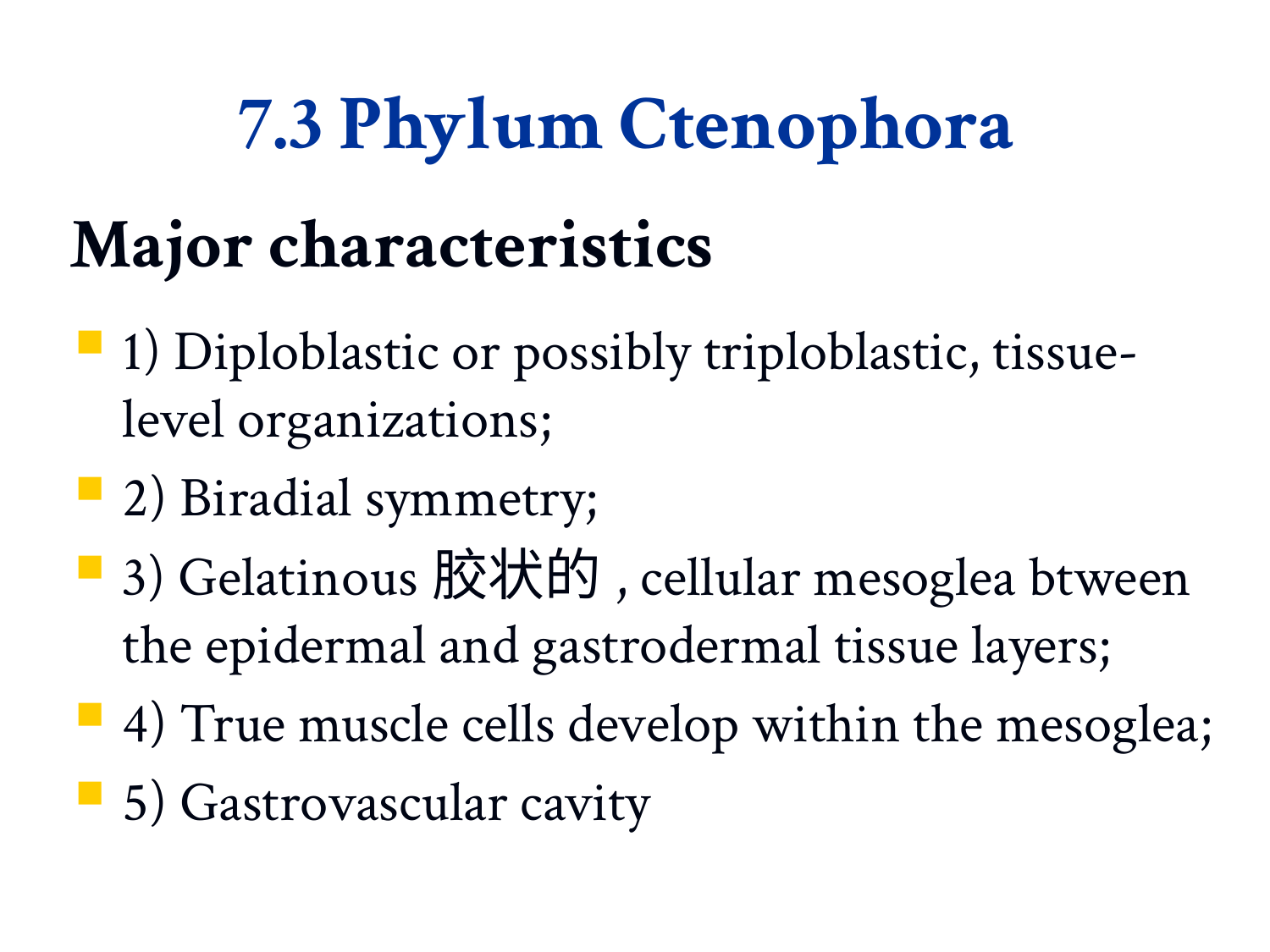

# 7.3 Phylum Ctenophora
Major characteristics
1) Diploblastic or possibly triploblastic, tissue-level organizations;
2) Biradial symmetry;
3) Gelatinous胶状的, cellular mesoglea btween the epidermal and gastrodermal tissue layers;
4) True muscle cells develop within the mesoglea;
5) Gastrovascular cavity